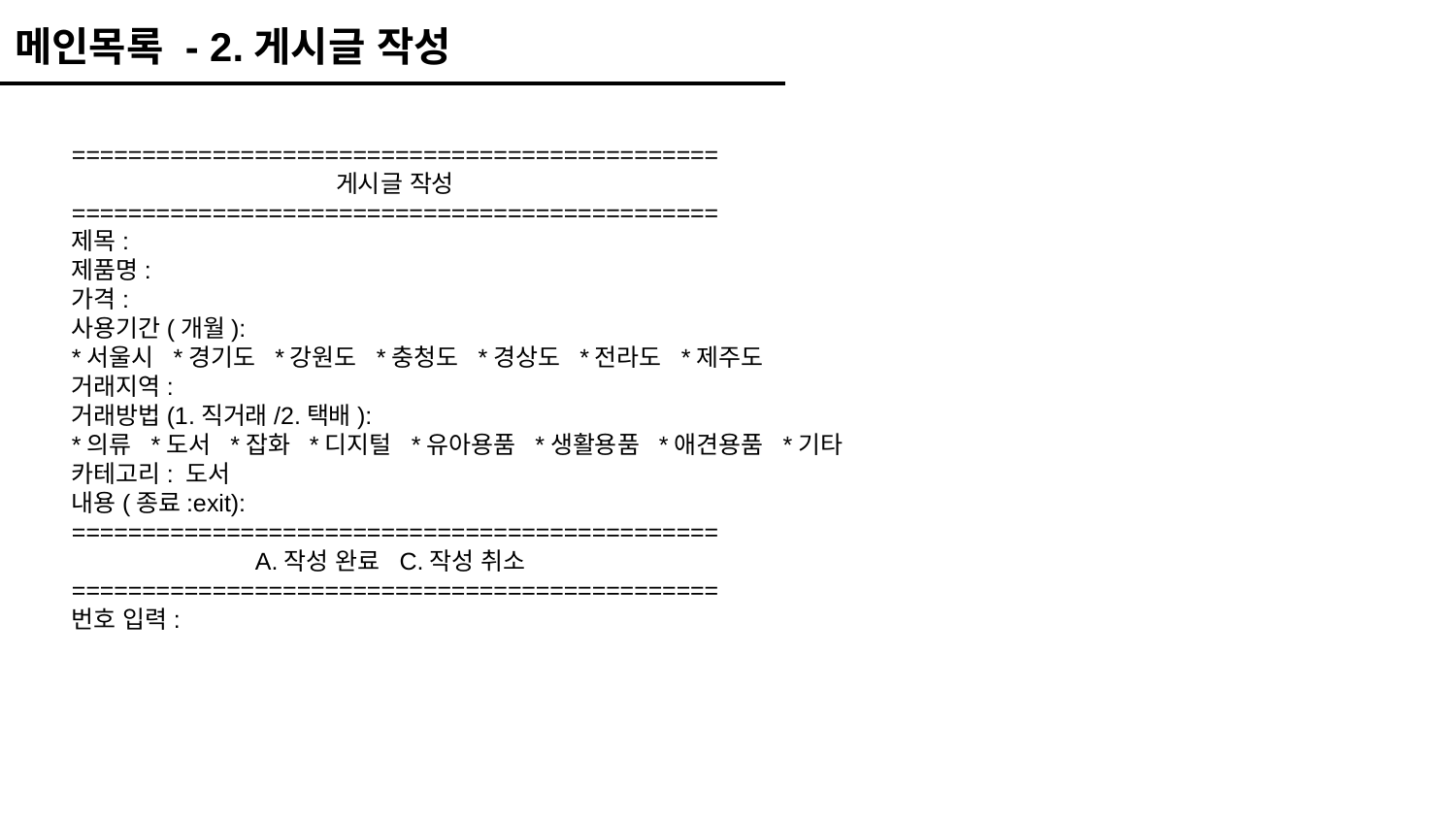

메인목록 - 2.게시글 작성
==============================================
                                      게시글 작성
==============================================
제목:
제품명:
가격:
사용기간(개월):
*서울시  *경기도  *강원도  *충청도  *경상도  *전라도  *제주도
거래지역:
거래방법(1.직거래/2.택배):
*의류  *도서  *잡화  *디지털  *유아용품  *생활용품  *애견용품  *기타
카테고리: 도서
내용(종료:exit):
==============================================
                           A.작성 완료  C.작성 취소
==============================================
번호 입력: